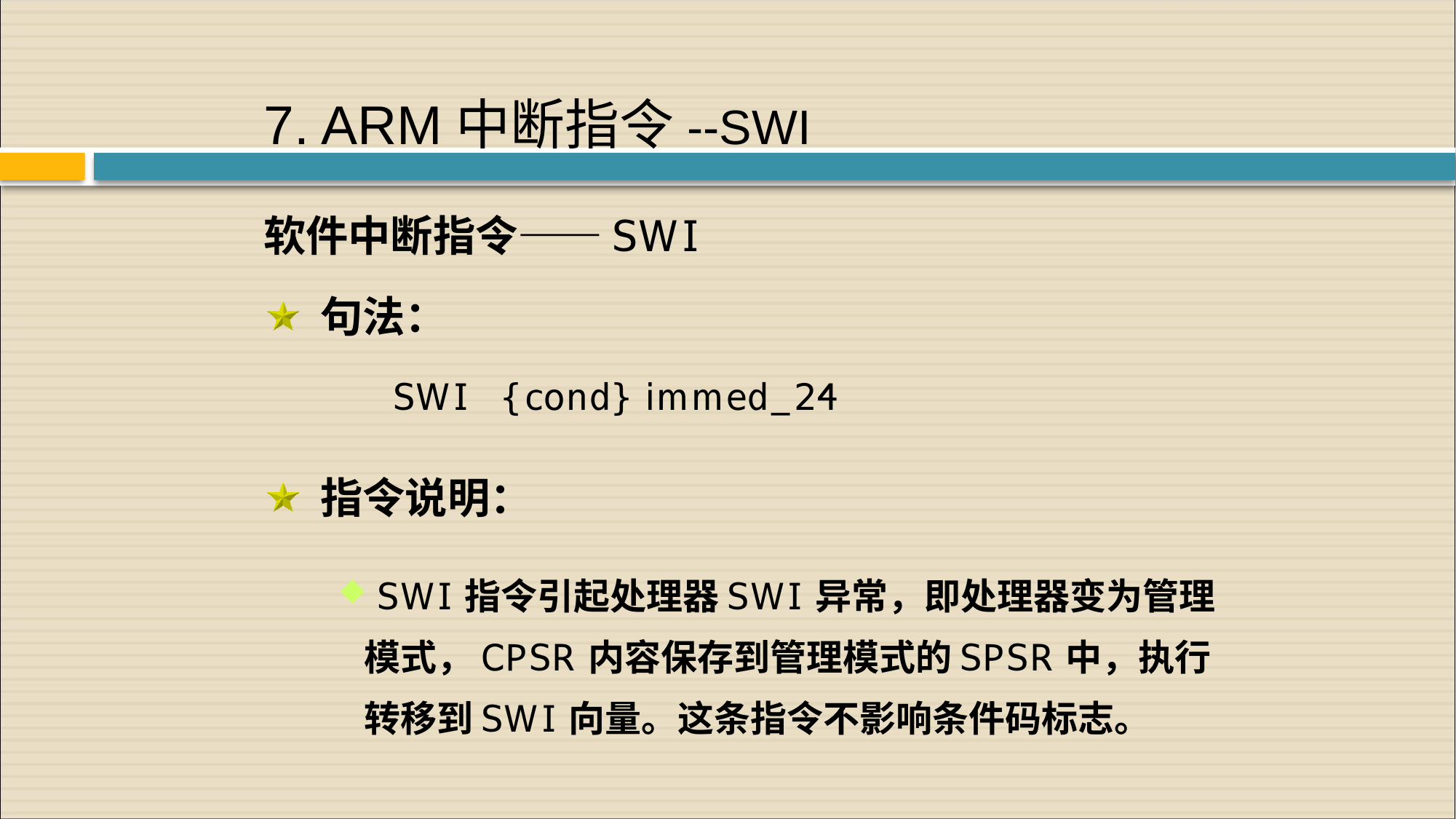

# 7. ARM中断指令--SWI
软件中断指令——SWI
 句法：
SWI	{cond} immed_24
 指令说明：
 SWI指令引起处理器SWI异常，即处理器变为管理模式，CPSR内容保存到管理模式的SPSR中，执行转移到SWI向量。这条指令不影响条件码标志。